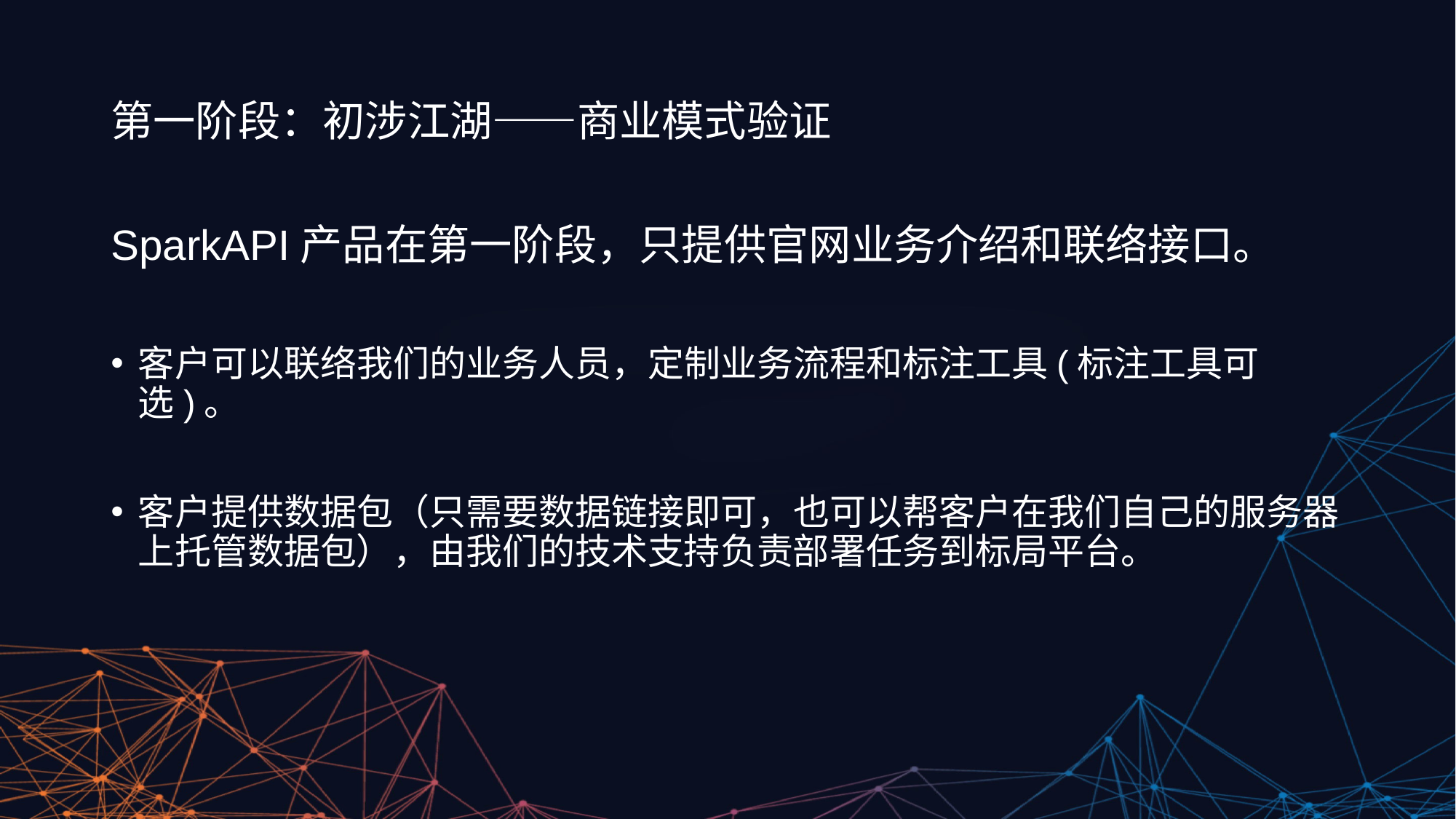

# 第一阶段：初涉江湖——商业模式验证
SparkAPI产品在第一阶段，只提供官网业务介绍和联络接口。

客户可以联络我们的业务人员，定制业务流程和标注工具(标注工具可选)。

客户提供数据包（只需要数据链接即可，也可以帮客户在我们自己的服务器上托管数据包），由我们的技术支持负责部署任务到标局平台。